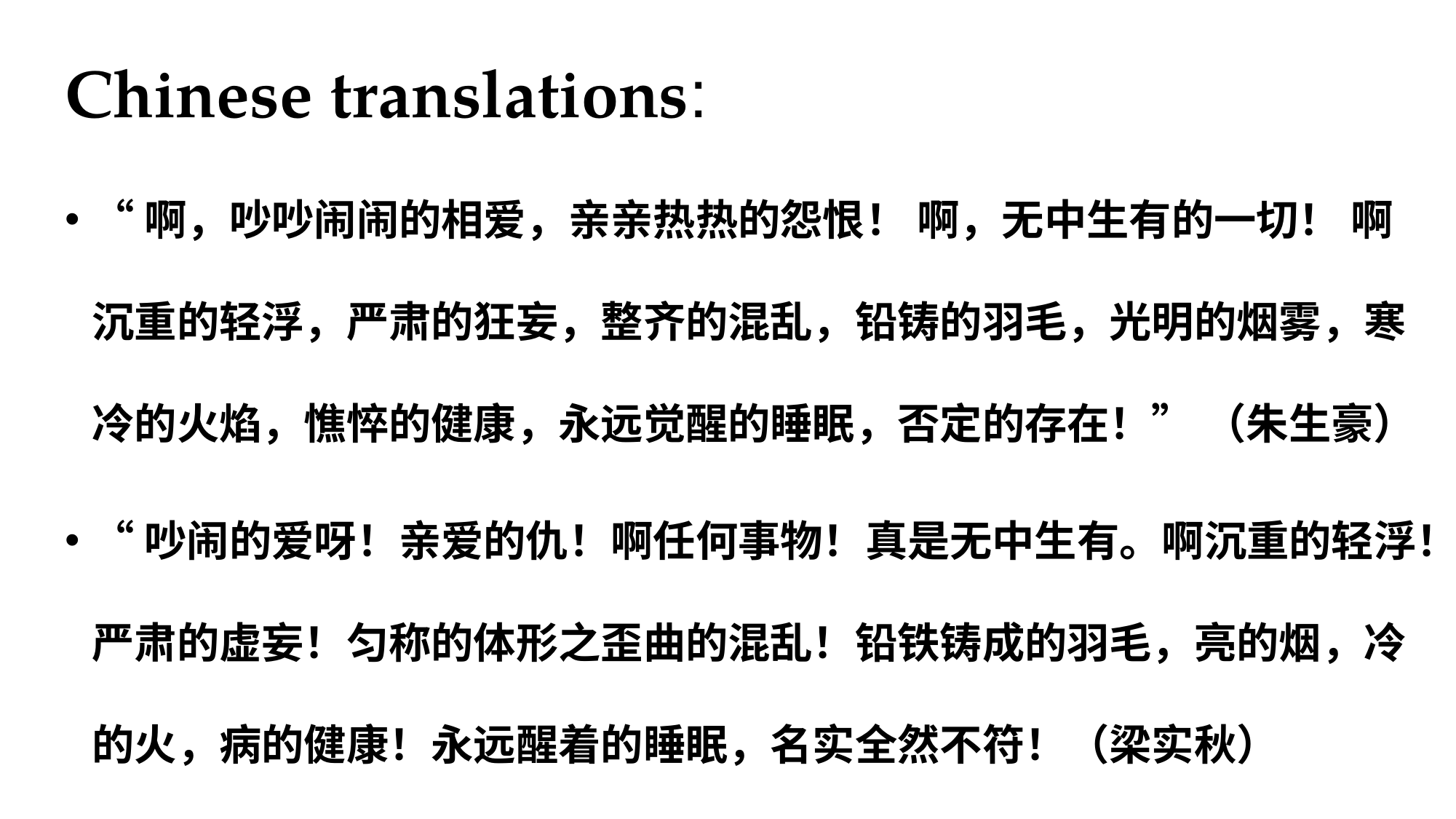

# Chinese translations:
“啊，吵吵闹闹的相爱，亲亲热热的怨恨！ 啊，无中生有的一切！ 啊沉重的轻浮，严肃的狂妄，整齐的混乱，铅铸的羽毛，光明的烟雾，寒冷的火焰，憔悴的健康，永远觉醒的睡眠，否定的存在！” （朱生豪）
“吵闹的爱呀！亲爱的仇！啊任何事物！真是无中生有。啊沉重的轻浮！严肃的虚妄！匀称的体形之歪曲的混乱！铅铁铸成的羽毛，亮的烟，冷的火，病的健康！永远醒着的睡眠，名实全然不符！（梁实秋）